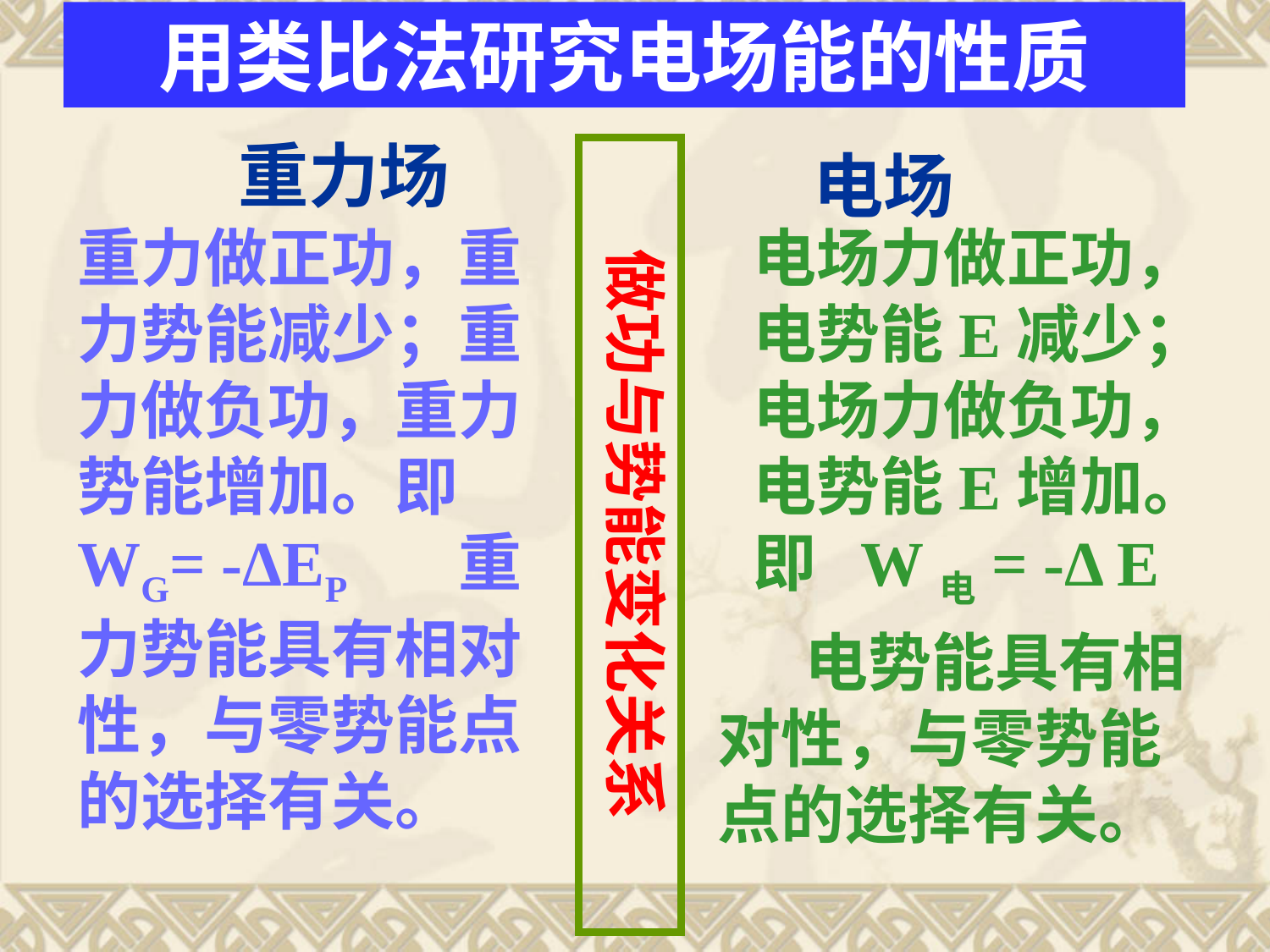

用类比法研究电场能的性质
重力场
电场
做功与势能变化关系
重力做正功，重力势能减少；重力做负功，重力势能增加。即  WG= -ΔEP     	重力势能具有相对性，与零势能点的选择有关。
电场力做正功，电势能E减少；电场力做负功，电势能E增加。即  W电= -Δ E
     电势能具有相对性，与零势能点的选择有关。